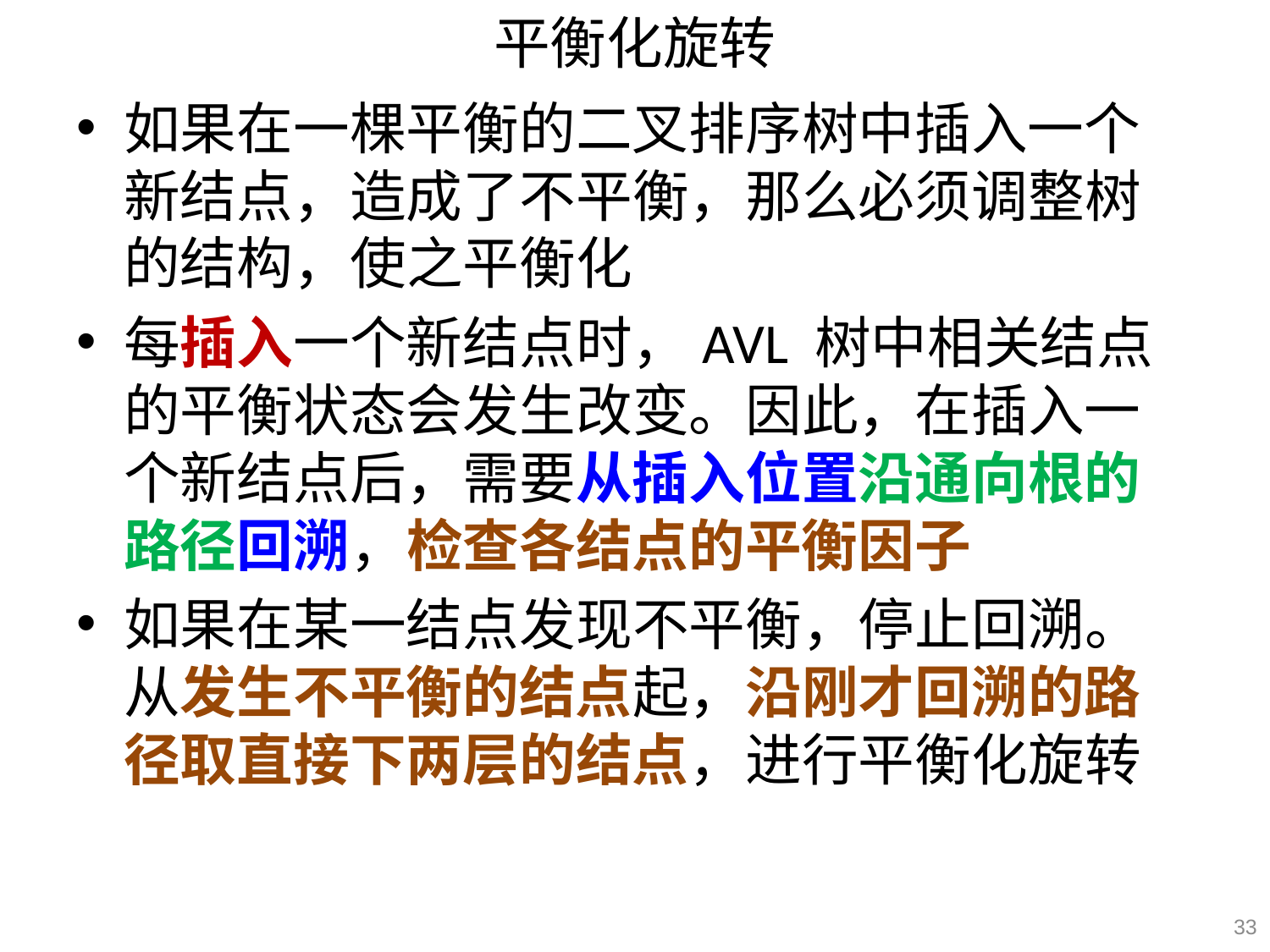

# 平衡化旋转
如果在一棵平衡的二叉排序树中插入一个新结点，造成了不平衡，那么必须调整树的结构，使之平衡化
每插入一个新结点时，AVL 树中相关结点的平衡状态会发生改变。因此，在插入一个新结点后，需要从插入位置沿通向根的路径回溯，检查各结点的平衡因子
如果在某一结点发现不平衡，停止回溯。从发生不平衡的结点起，沿刚才回溯的路径取直接下两层的结点，进行平衡化旋转

33